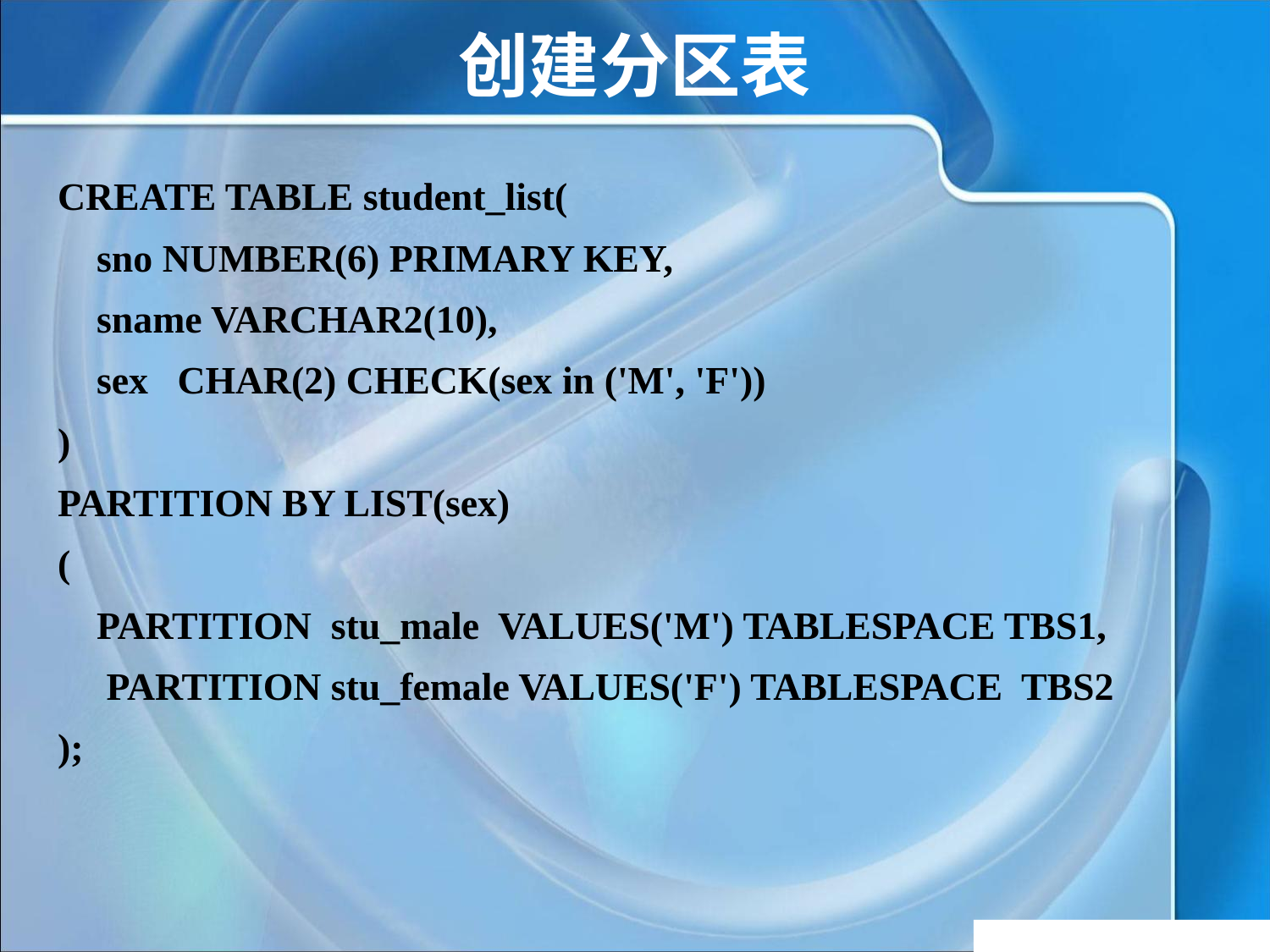

# 创建分区表
CREATE TABLE student_list(
    sno NUMBER(6) PRIMARY KEY,
    sname VARCHAR2(10),
    sex   CHAR(2) CHECK(sex in ('M', 'F'))
)
PARTITION BY LIST(sex)
(
    PARTITION  stu_male  VALUES('M') TABLESPACE TBS1,
     PARTITION stu_female VALUES('F') TABLESPACE  TBS2
);
145